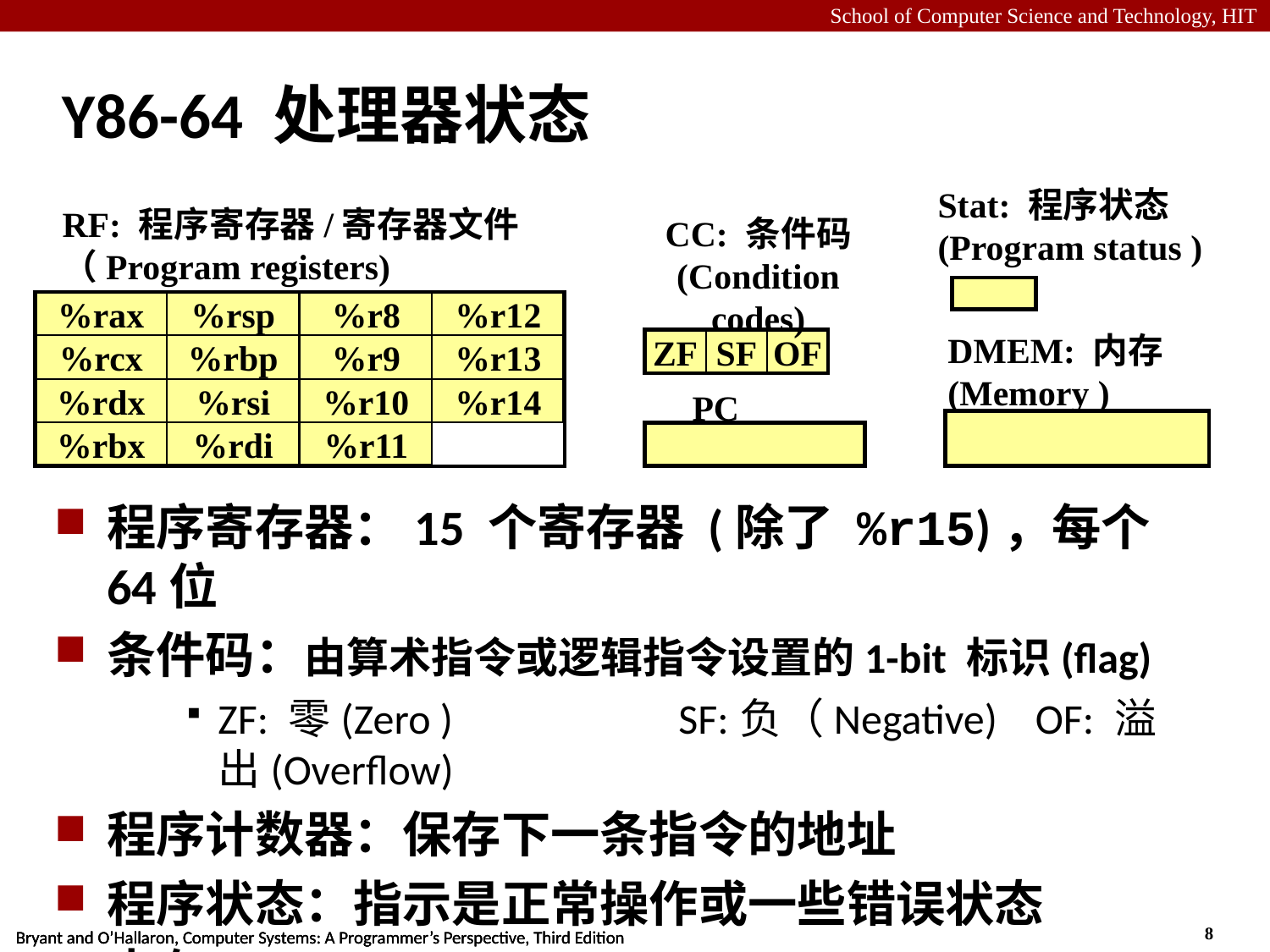

# Y86-64 处理器状态
Stat: 程序状态
(Program status )
RF: 程序寄存器/寄存器文件
（Program registers)
CC: 条件码
(Condition codes)

%rax
%rsp
%r8
%r12
%rcx
%rbp
%r9
%r13
%rdx
%rsi
%r10
%r14
%rbx
%rdi
%r11

DMEM: 内存
(Memory )

ZF
SF
OF
PC

程序寄存器：15 个寄存器 (除了 %r15)，每个64位
条件码：由算术指令或逻辑指令设置的1-bit 标识(flag)
ZF: 零(Zero )	SF:负（Negative)    OF: 溢出(Overflow)
程序计数器：保存下一条指令的地址
程序状态：指示是正常操作或一些错误状态
内存：可字节编址的存储阵列，小端字节顺序存储的字